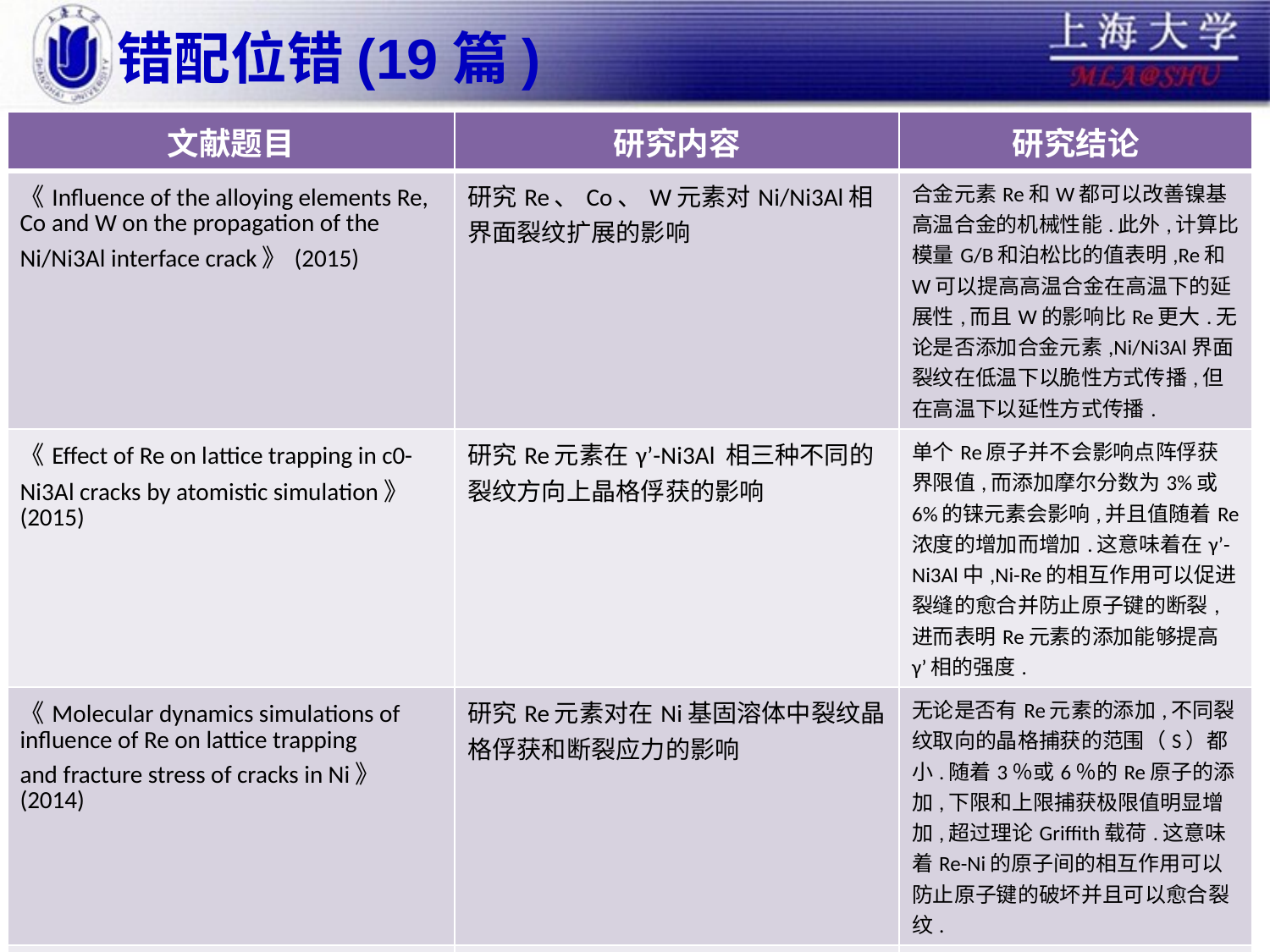

# 错配位错(19篇)
| 文献题目 | 研究内容 | 研究结论 |
| --- | --- | --- |
| 《Influence of the alloying elements Re, Co and W on the propagation of the Ni/Ni3Al interface crack》(2015) | 研究Re、Co、W元素对Ni/Ni3Al相界面裂纹扩展的影响 | 合金元素Re和W都可以改善镍基高温合金的机械性能.此外,计算比模量G/B和泊松比的值表明,Re和W可以提高高温合金在高温下的延展性,而且W的影响比Re更大.无论是否添加合金元素,Ni/Ni3Al界面裂纹在低温下以脆性方式传播,但在高温下以延性方式传播. |
| 《Effect of Re on lattice trapping in c0-Ni3Al cracks by atomistic simulation》(2015) | 研究Re元素在γ’-Ni3Al 相三种不同的裂纹方向上晶格俘获的影响 | 单个Re原子并不会影响点阵俘获界限值,而添加摩尔分数为3%或6%的铼元素会影响,并且值随着Re浓度的增加而增加.这意味着在γ’-Ni3Al中,Ni-Re的相互作用可以促进裂缝的愈合并防止原子键的断裂,进而表明Re元素的添加能够提高γ’相的强度. |
| 《Molecular dynamics simulations of influence of Re on lattice trapping and fracture stress of cracks in Ni》(2014) | 研究Re元素对在Ni基固溶体中裂纹晶格俘获和断裂应力的影响 | 无论是否有Re元素的添加,不同裂纹取向的晶格捕获的范围（S）都小.随着3％或6％的Re原子的添加,下限和上限捕获极限值明显增加,超过理论Griffith载荷.这意味着Re-Ni的原子间的相互作用可以防止原子键的破坏并且可以愈合裂纹. |
| 《The ternary Ni–Al–Co embedded-atom-method potential for γ/γ Ni-based single-crystal superalloys: Construction and application》(2014) | 三元NI-Al-Co镍基单晶高温合金的嵌入原子势方法研究 | 随机Ni(Co，Al)基固溶体的堆垛层错能(SFE)随着Co和Al浓度的增加而降低.通过考虑不同元素之间的电荷转移而得知,嵌入能量项对于随机Ni（Co，Al）固溶体的SFE有重要影响. |